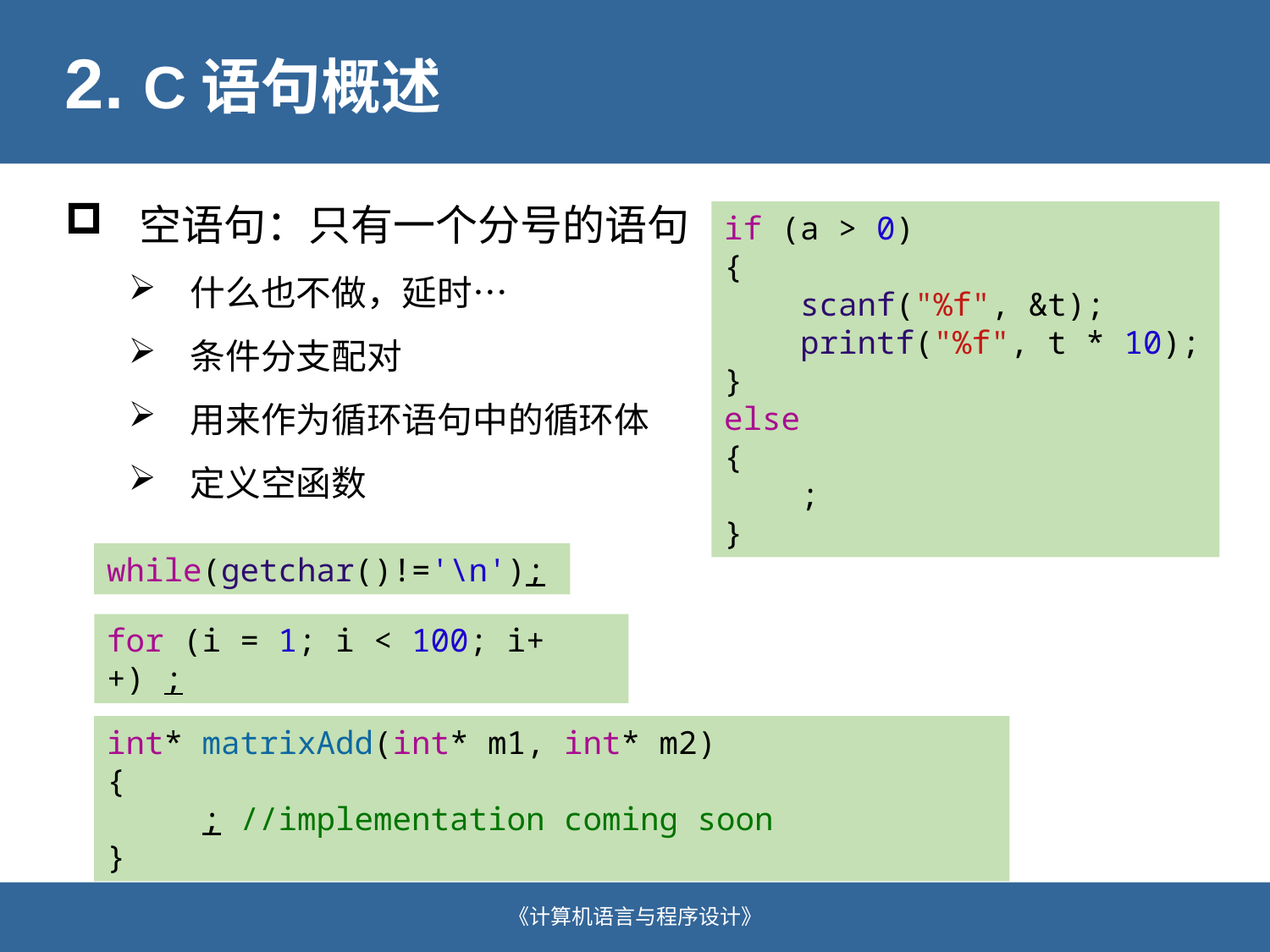

# 2. C语句概述
空语句：只有一个分号的语句
什么也不做，延时…
条件分支配对
用来作为循环语句中的循环体
定义空函数
if (a > 0)
{
    scanf("%f", &t);
    printf("%f", t * 10);
}
else
{
    ;
}
while(getchar()!='\n');
for (i = 1; i < 100; i++) ;
int* matrixAdd(int* m1, int* m2)
{
     ; //implementation coming soon
}

《计算机语言与程序设计》
55